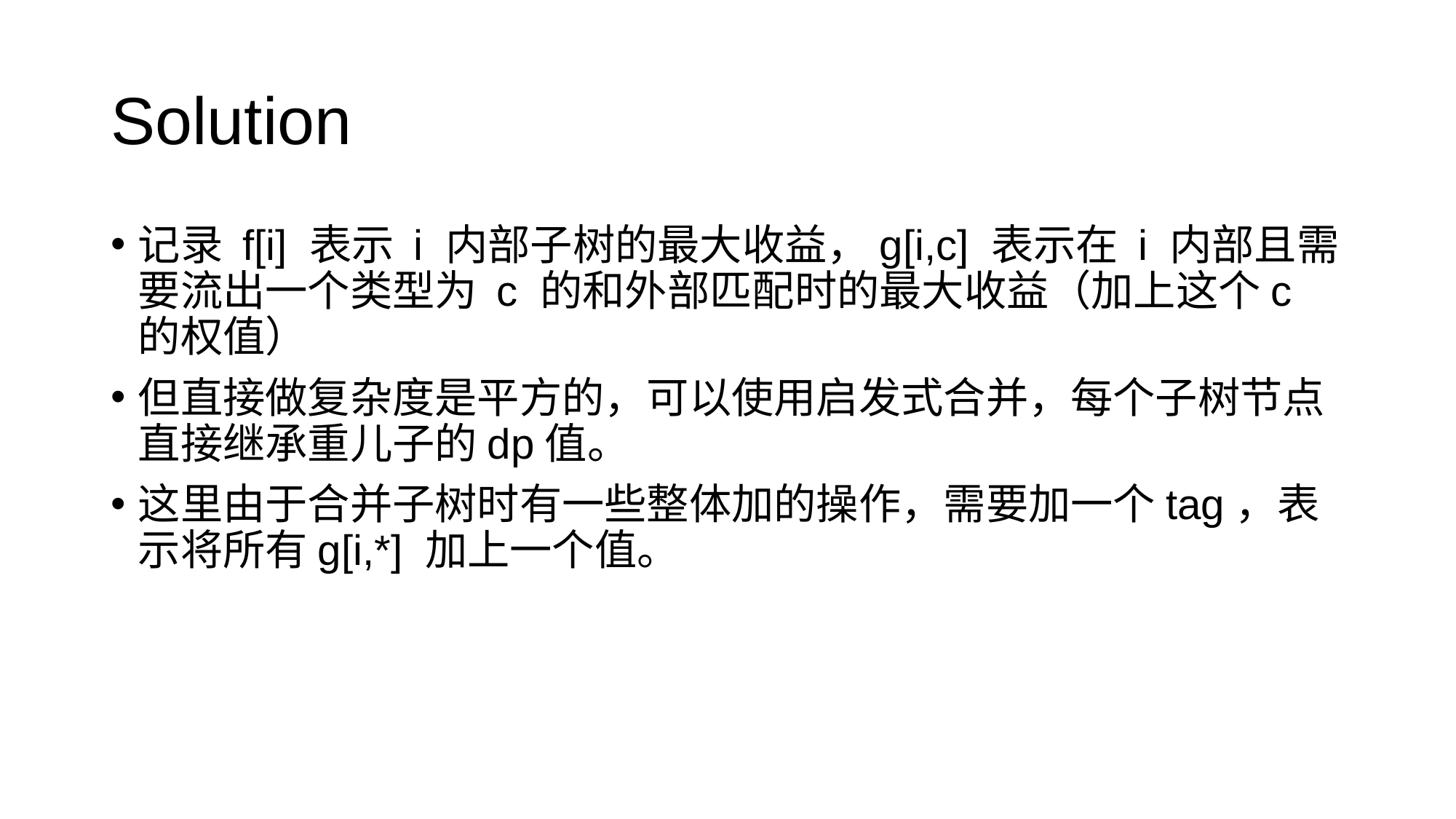

# Solution
记录 f[i] 表示 i 内部子树的最大收益，g[i,c] 表示在 i 内部且需要流出一个类型为 c 的和外部匹配时的最大收益（加上这个c的权值）
但直接做复杂度是平方的，可以使用启发式合并，每个子树节点直接继承重儿子的dp值。
这里由于合并子树时有一些整体加的操作，需要加一个tag，表示将所有g[i,*] 加上一个值。